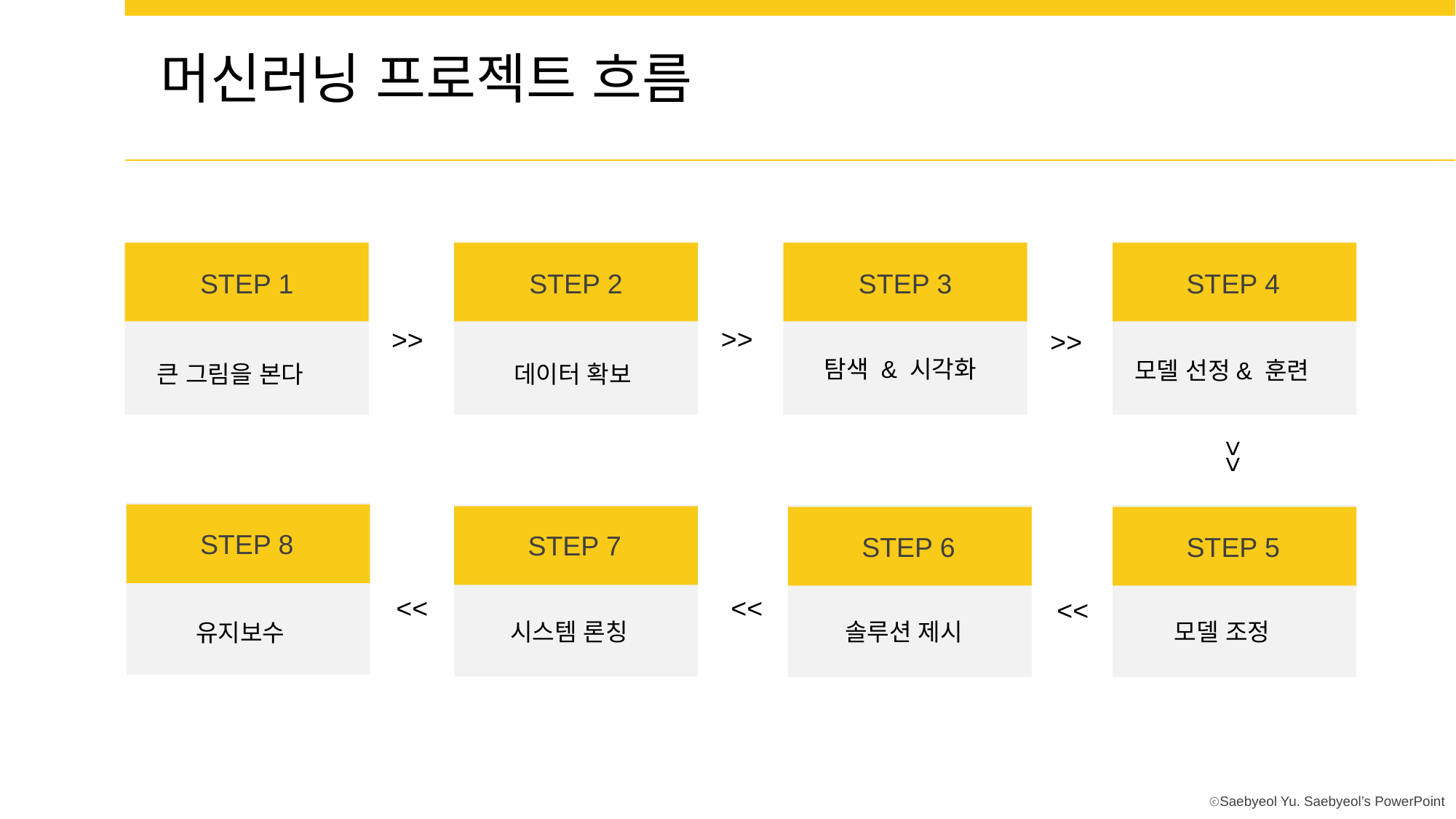

머신러닝 프로젝트 흐름

STEP 1
STEP 2
STEP 3
STEP 4
>>
>>
>>
탐색 & 시각화
모델 선정& 훈련
큰 그림을 본다
데이터 확보
>>

STEP 8
STEP 7
STEP 6
STEP 5
>>
>>
>>
시스템 론칭
솔루션 제시
모델 조정
유지보수